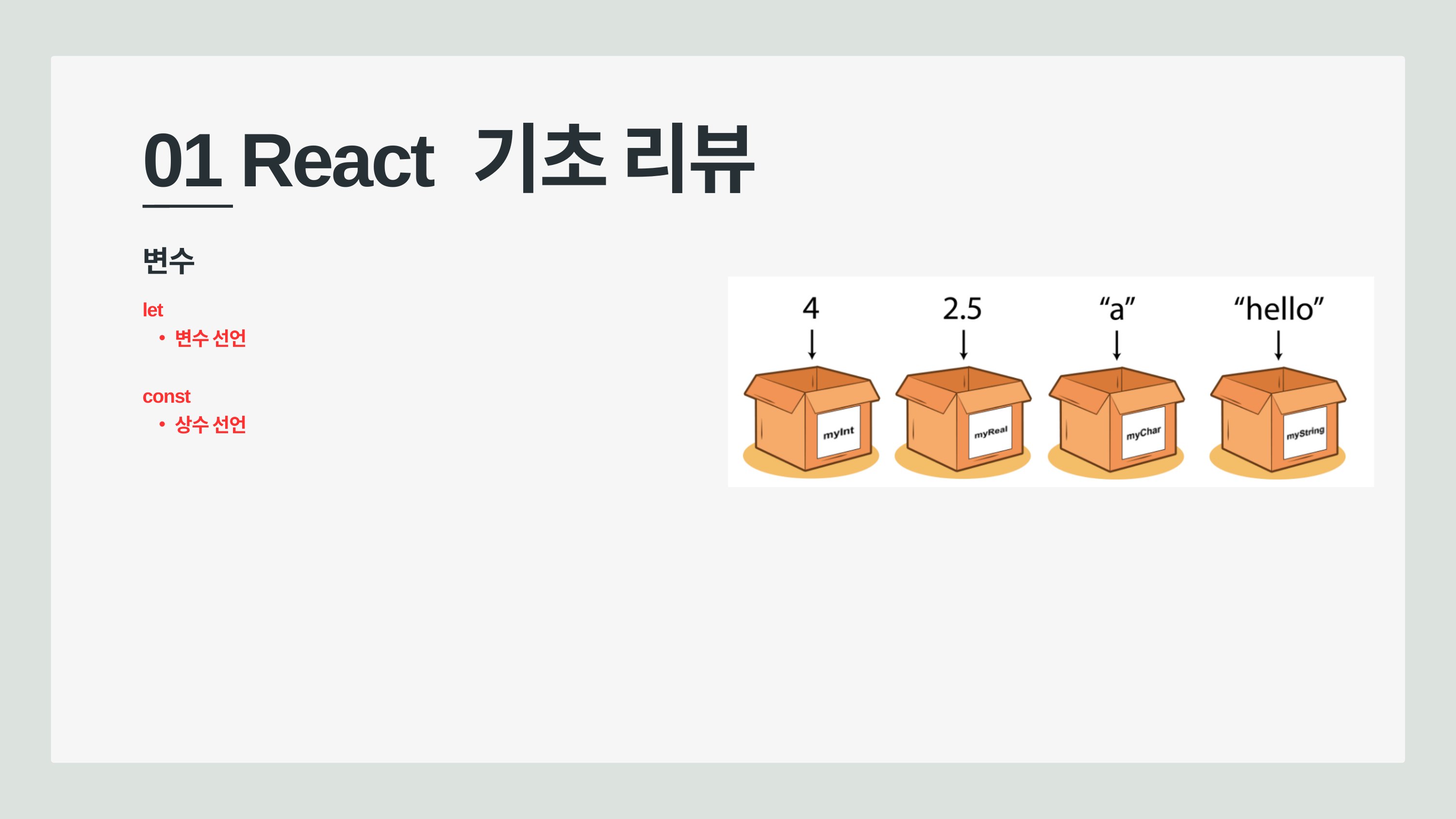

01 React 기초 리뷰

변수

let
변수 선언

const
상수 선언